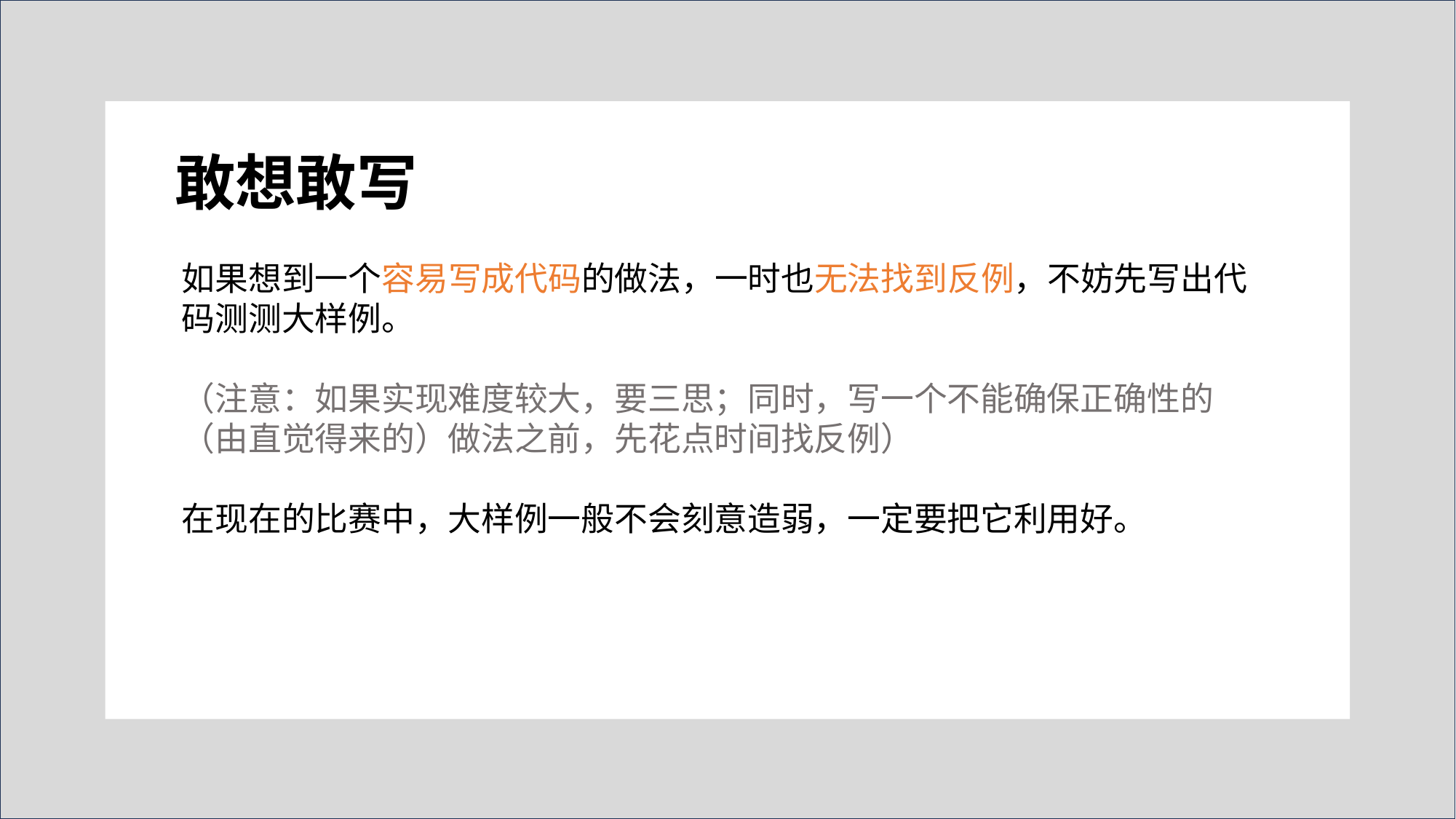

敢想敢写
如果想到一个容易写成代码的做法，一时也无法找到反例，不妨先写出代码测测大样例。

（注意：如果实现难度较大，要三思；同时，写一个不能确保正确性的（由直觉得来的）做法之前，先花点时间找反例）

在现在的比赛中，大样例一般不会刻意造弱，一定要把它利用好。